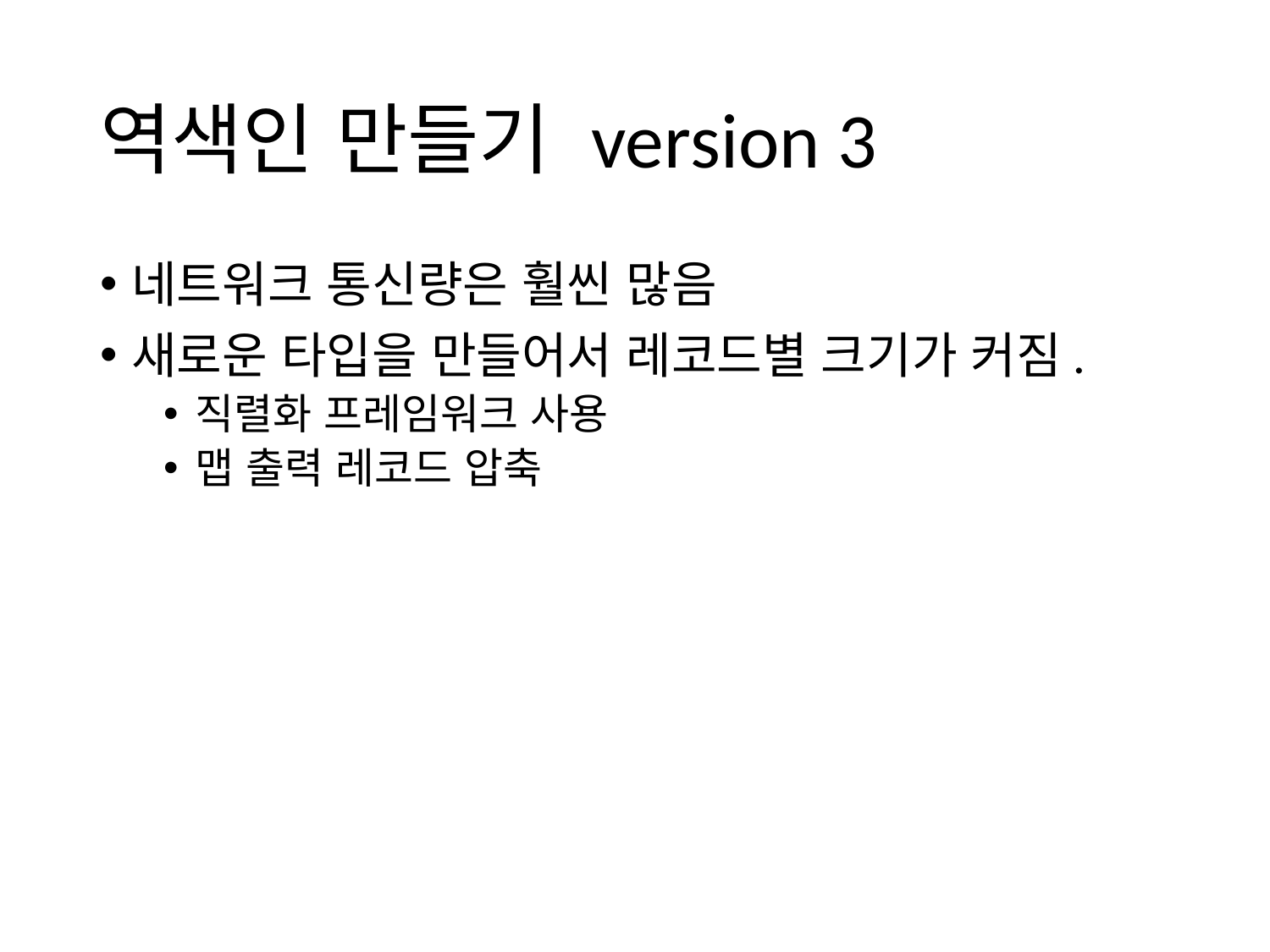

# 역색인 만들기 version 3
네트워크 통신량은 훨씬 많음
새로운 타입을 만들어서 레코드별 크기가 커짐.
직렬화 프레임워크 사용
맵 출력 레코드 압축